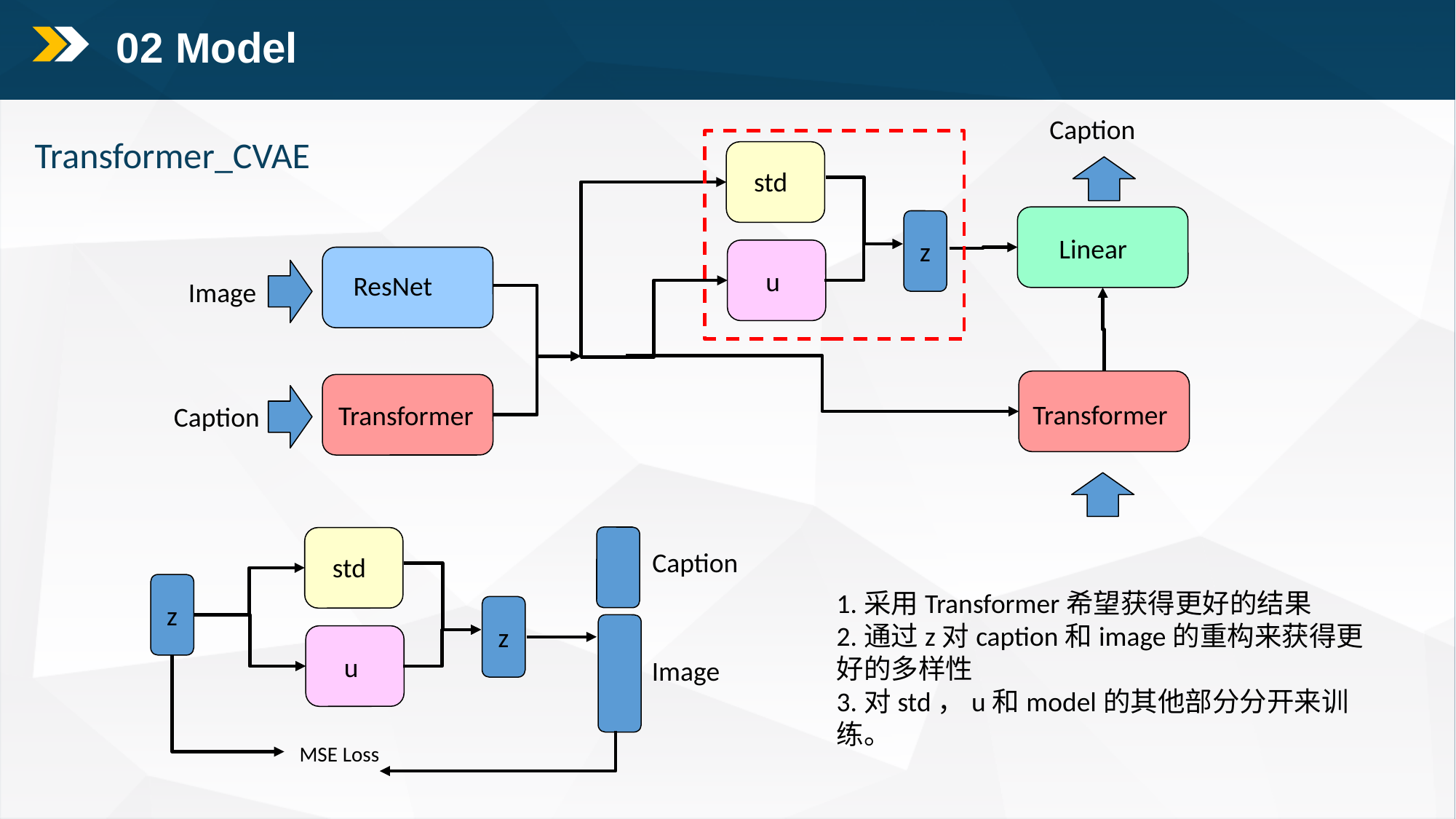

02 Model

Caption
Transformer_CVAE

std

Linear
z

u

ResNet
Image

Transformer
Transformer
Caption

Caption
std

1.采用Transformer希望获得更好的结果
2.通过z对caption和image的重构来获得更好的多样性
3.对std，u和model的其他部分分开来训练。
z

z

u
Image
MSE Loss